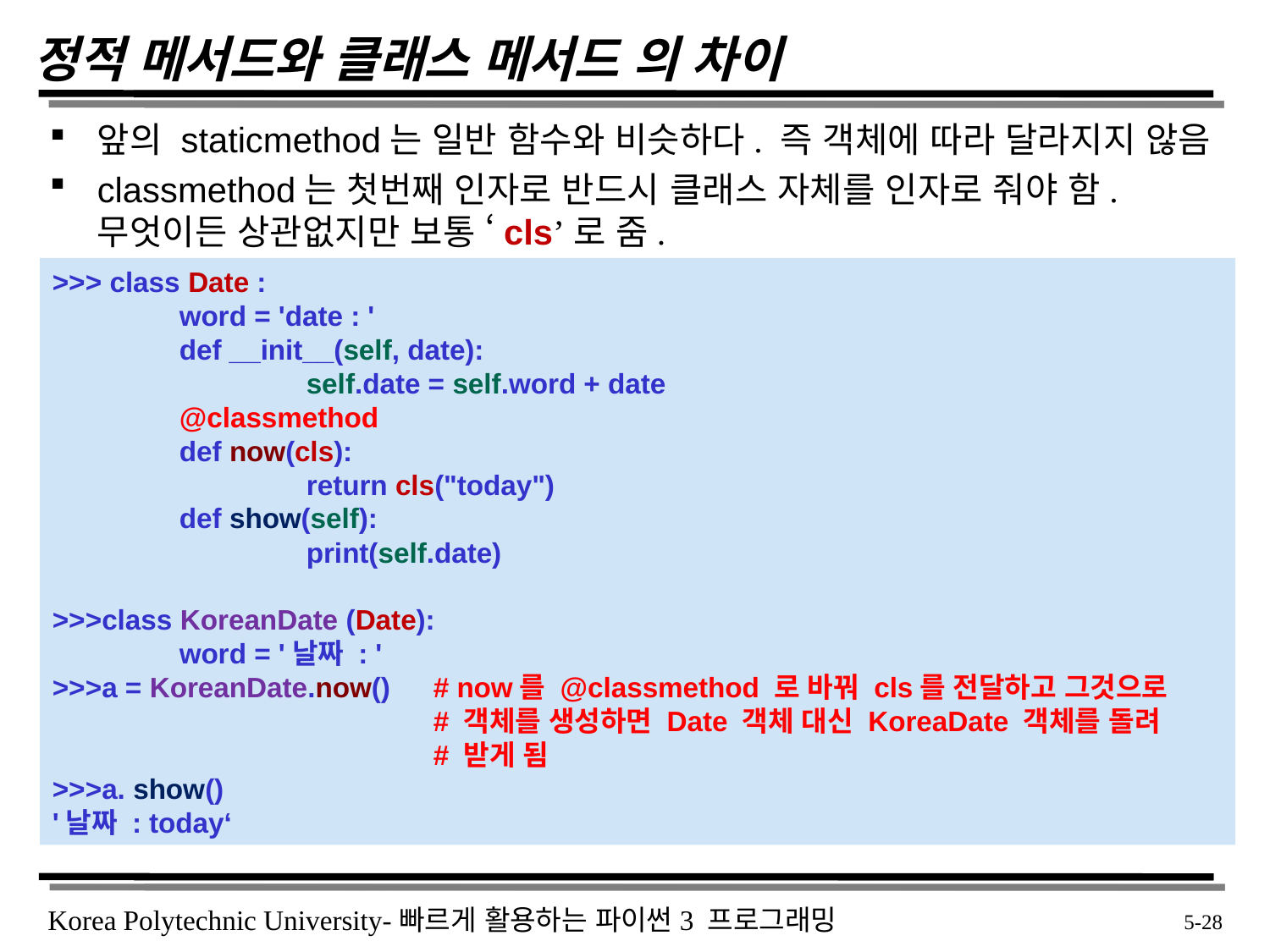

# 정적 메서드와 클래스 메서드 의 차이
앞의 staticmethod는 일반 함수와 비슷하다. 즉 객체에 따라 달라지지 않음
classmethod는 첫번째 인자로 반드시 클래스 자체를 인자로 줘야 함. 무엇이든 상관없지만 보통 ‘cls’로 줌.

>>> class Date :
	word = 'date : '
	def __init__(self, date):
		self.date = self.word + date
	@classmethod
	def now(cls):
		return cls("today")
	def show(self):
		print(self.date)

>>>class KoreanDate (Date):
	word = '날짜 : '
>>>a = KoreanDate.now()	# now를 @classmethod 로 바꿔 cls를 전달하고 그것으로
			# 객체를 생성하면 Date 객체 대신 KoreaDate 객체를 돌려
			# 받게 됨
>>>a. show()
'날짜 : today‘
 5-28